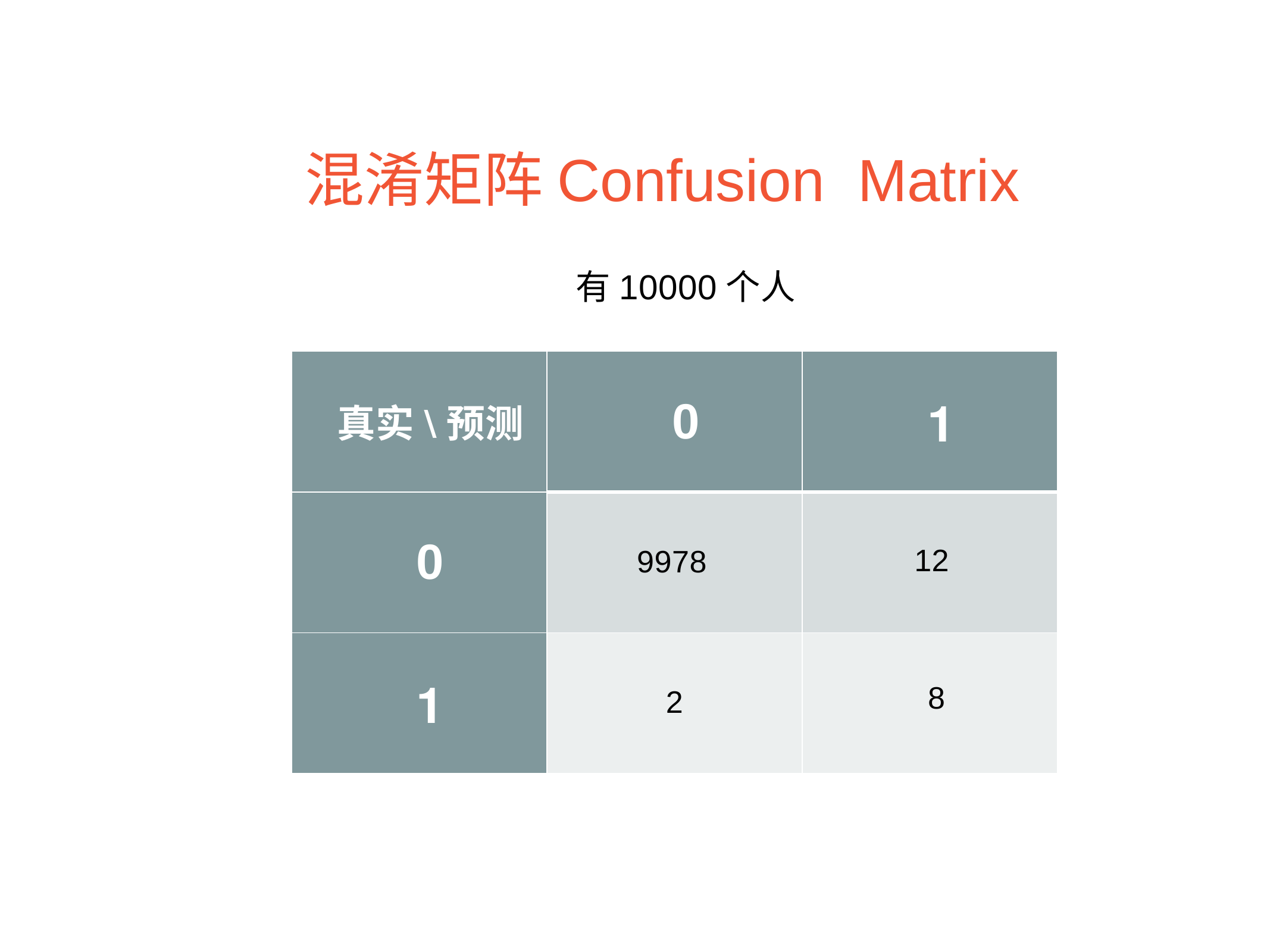

混淆矩阵Confusion  Matrix
有10000个人
| 真实\预测 | 0 | 1 |
| --- | --- | --- |
| 0 |  |  |
| 1 |  |  |
12
9978
8
2